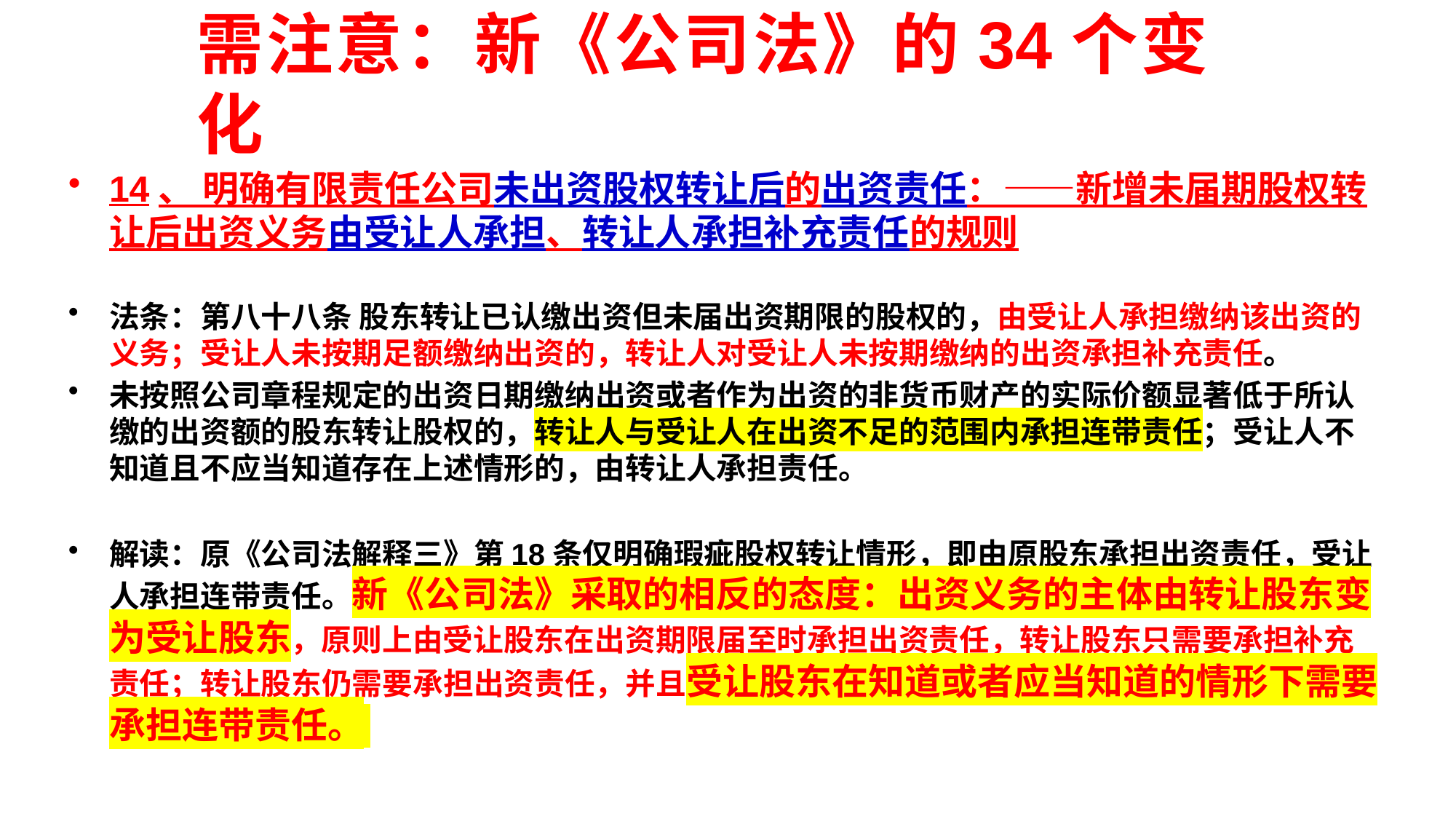

# 需注意：新《公司法》的34个变化
14、 明确有限责任公司未出资股权转让后的出资责任：——新增未届期股权转让后出资义务由受让人承担、转让人承担补充责任的规则

法条：第八十八条 股东转让已认缴出资但未届出资期限的股权的，由受让人承担缴纳该出资的义务；受让人未按期足额缴纳出资的，转让人对受让人未按期缴纳的出资承担补充责任。
未按照公司章程规定的出资日期缴纳出资或者作为出资的非货币财产的实际价额显著低于所认缴的出资额的股东转让股权的，转让人与受让人在出资不足的范围内承担连带责任；受让人不知道且不应当知道存在上述情形的，由转让人承担责任。

解读：原《公司法解释三》第18条仅明确瑕疵股权转让情形，即由原股东承担出资责任，受让人承担连带责任。新《公司法》采取的相反的态度：出资义务的主体由转让股东变为受让股东，原则上由受让股东在出资期限届至时承担出资责任，转让股东只需要承担补充责任；转让股东仍需要承担出资责任，并且受让股东在知道或者应当知道的情形下需要承担连带责任。